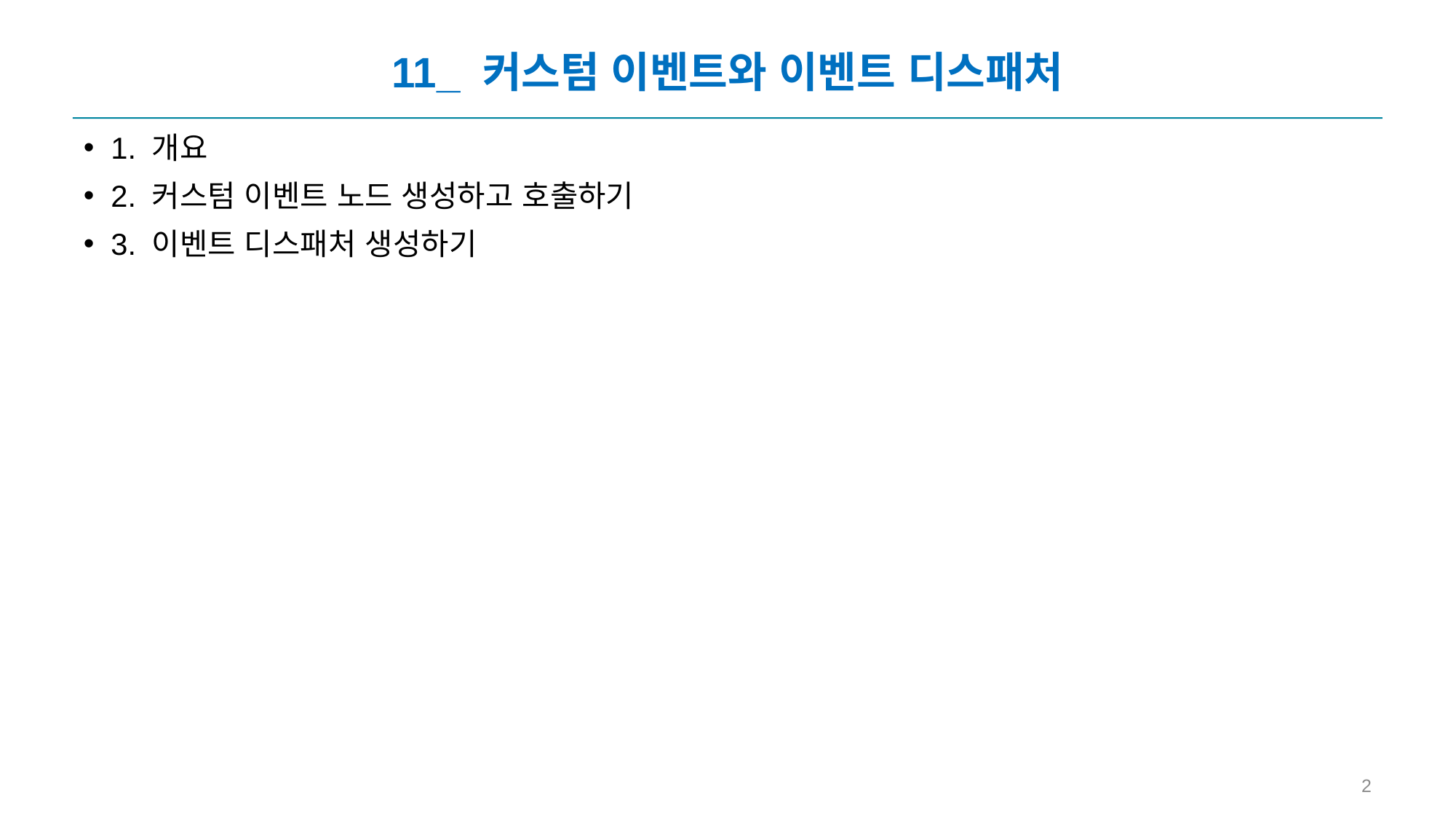

# 11_ 커스텀 이벤트와 이벤트 디스패처
1. 개요
2. 커스텀 이벤트 노드 생성하고 호출하기
3. 이벤트 디스패처 생성하기

2